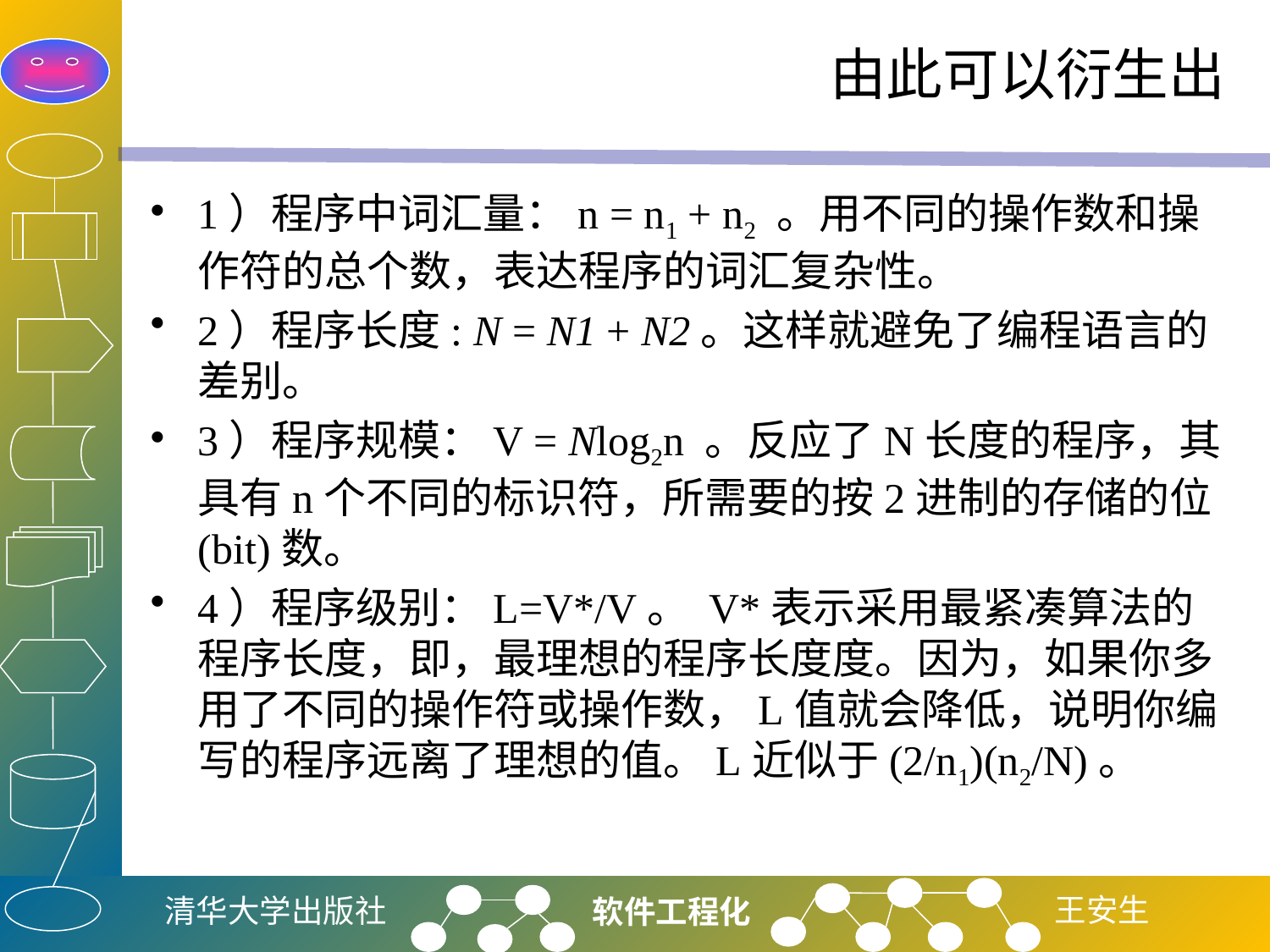

# 由此可以衍生出
1）程序中词汇量：n = n1 + n2 。用不同的操作数和操作符的总个数，表达程序的词汇复杂性。
2）程序长度: N = N1 + N2。这样就避免了编程语言的差别。
3）程序规模：V = Nlog2n 。反应了N长度的程序，其具有n个不同的标识符，所需要的按2进制的存储的位(bit)数。
4）程序级别：L=V*/V。 V*表示采用最紧凑算法的程序长度，即，最理想的程序长度度。因为，如果你多用了不同的操作符或操作数，L值就会降低，说明你编写的程序远离了理想的值。L近似于(2/n1)(n2/N)。